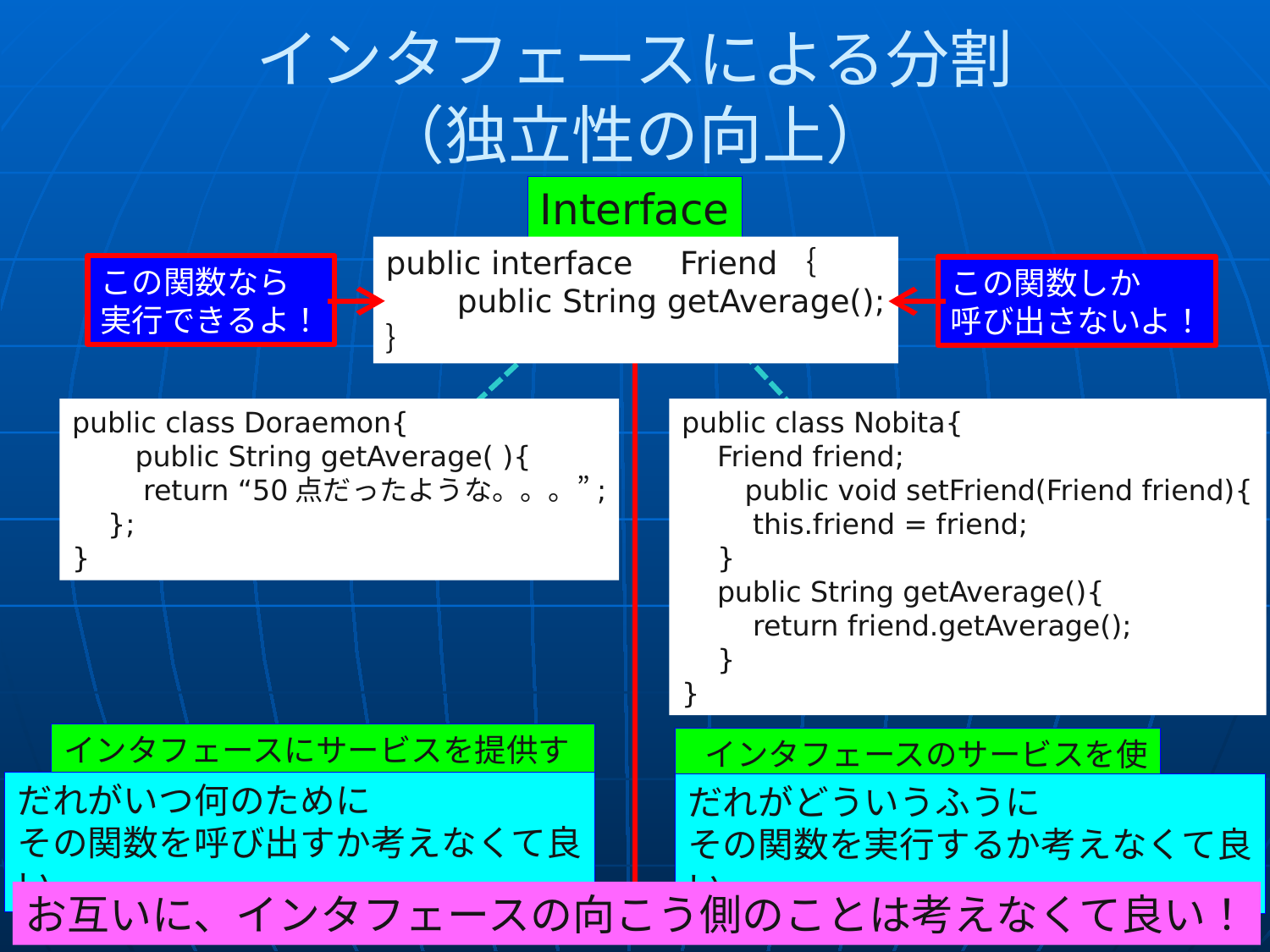

インタフェースによる分割
（独立性の向上）
Interface
public interface　Friend｛
　　public String getAverage();
｝
この関数なら
実行できるよ！
この関数しか
呼び出さないよ！
public class Doraemon{
　　public String getAverage( ){
        return “50点だったような。。。”;
    };
}
public class Nobita{
    Friend friend;
　　public void setFriend(Friend friend){
        this.friend = friend;
    }
    public String getAverage(){
        return friend.getAverage();
    }
}
インタフェースにサービスを提供する人
インタフェースのサービスを使う人
だれがいつ何のために
その関数を呼び出すか考えなくて良い
だれがどういうふうに
その関数を実行するか考えなくて良い
お互いに、インタフェースの向こう側のことは考えなくて良い！